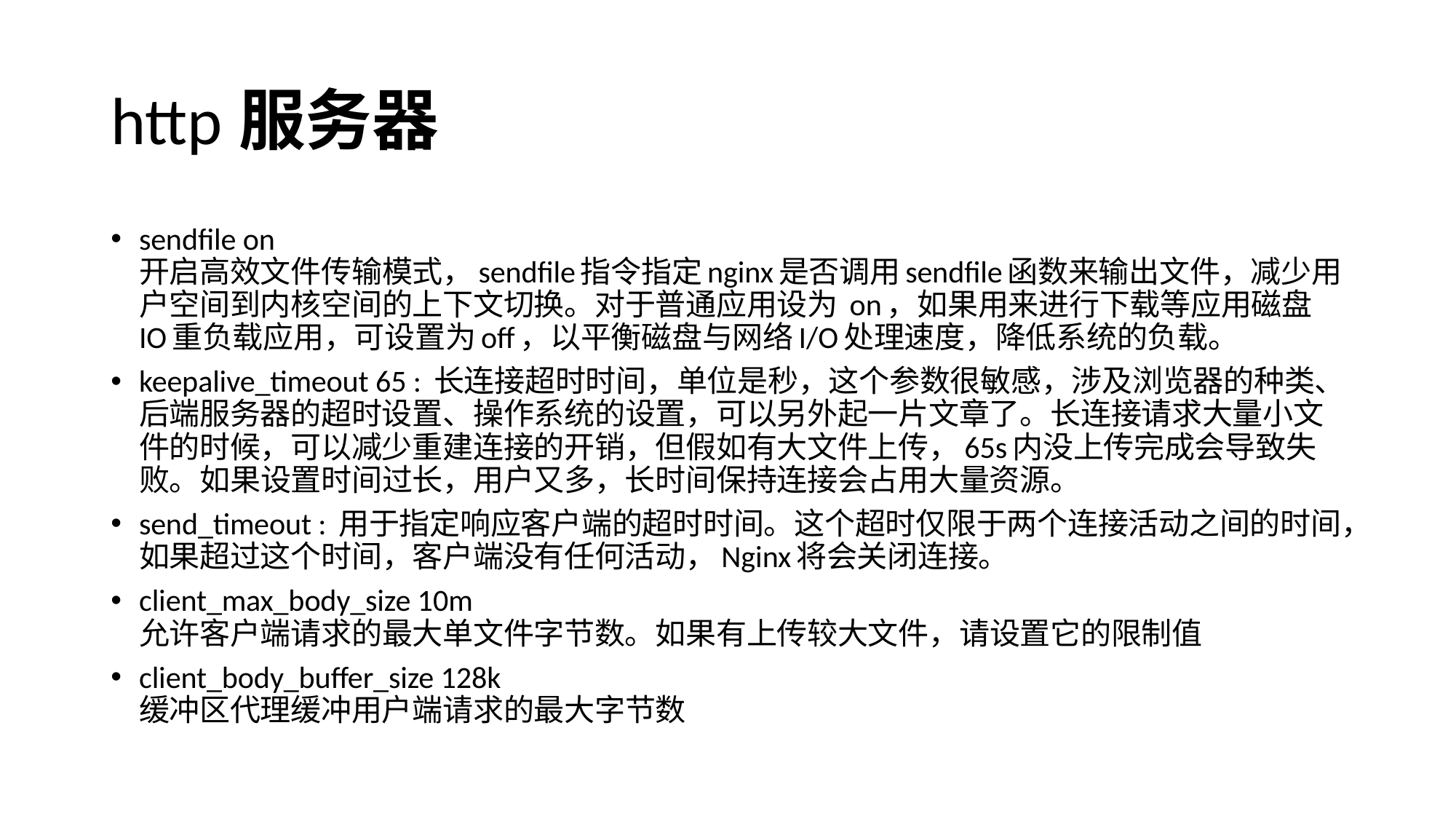

# http服务器
sendfile on
开启高效文件传输模式，sendfile指令指定nginx是否调用sendfile函数来输出文件，减少用户空间到内核空间的上下文切换。对于普通应用设为 on，如果用来进行下载等应用磁盘IO重负载应用，可设置为off，以平衡磁盘与网络I/O处理速度，降低系统的负载。
keepalive_timeout 65 : 长连接超时时间，单位是秒，这个参数很敏感，涉及浏览器的种类、后端服务器的超时设置、操作系统的设置，可以另外起一片文章了。长连接请求大量小文件的时候，可以减少重建连接的开销，但假如有大文件上传，65s内没上传完成会导致失败。如果设置时间过长，用户又多，长时间保持连接会占用大量资源。
send_timeout : 用于指定响应客户端的超时时间。这个超时仅限于两个连接活动之间的时间，如果超过这个时间，客户端没有任何活动，Nginx将会关闭连接。
client_max_body_size 10m
允许客户端请求的最大单文件字节数。如果有上传较大文件，请设置它的限制值
client_body_buffer_size 128k
缓冲区代理缓冲用户端请求的最大字节数